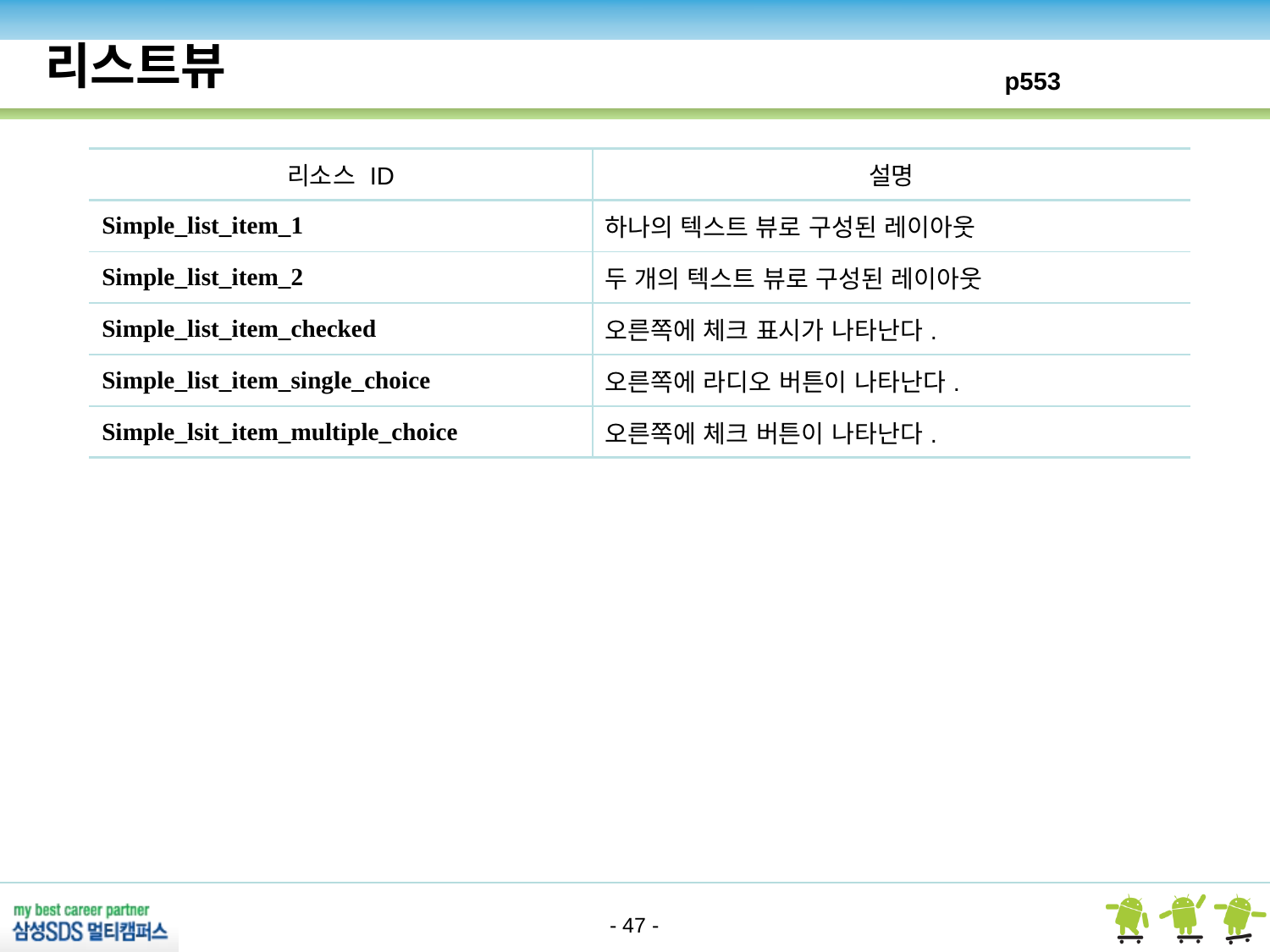

리스트뷰
p553
| 리소스 ID | 설명 |
| --- | --- |
| Simple\_list\_item\_1 | 하나의 텍스트 뷰로 구성된 레이아웃 |
| Simple\_list\_item\_2 | 두 개의 텍스트 뷰로 구성된 레이아웃 |
| Simple\_list\_item\_checked | 오른쪽에 체크 표시가 나타난다. |
| Simple\_list\_item\_single\_choice | 오른쪽에 라디오 버튼이 나타난다. |
| Simple\_lsit\_item\_multiple\_choice | 오른쪽에 체크 버튼이 나타난다. |
- 47 -